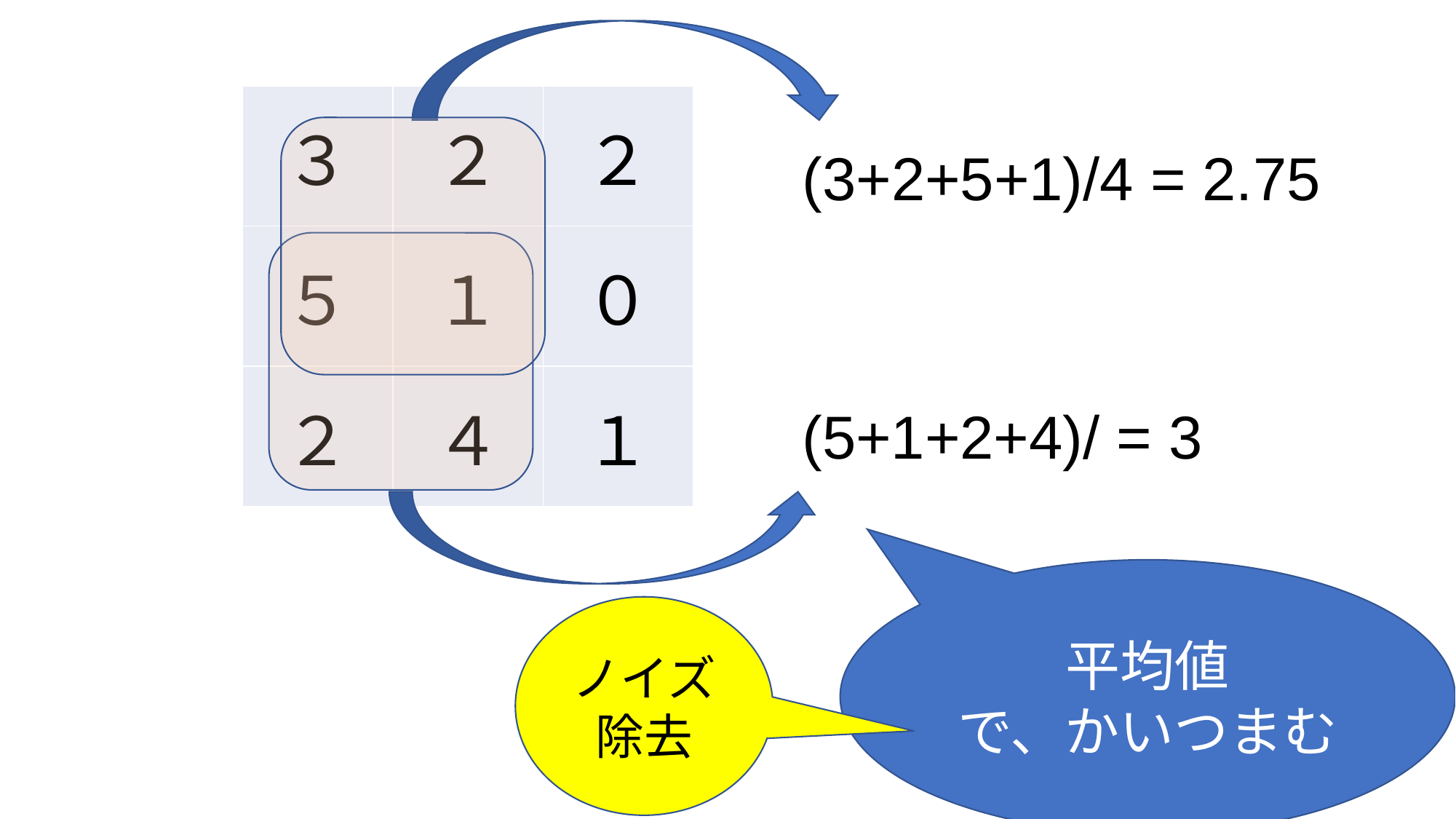

| ３ | ２ | ２ |
| --- | --- | --- |
| ５ | １ | ０ |
| ２ | ４ | １ |

(3+2+5+1)/4 = 2.75

(5+1+2+4)/ = 3

平均値
で、かいつまむ
ノイズ除去